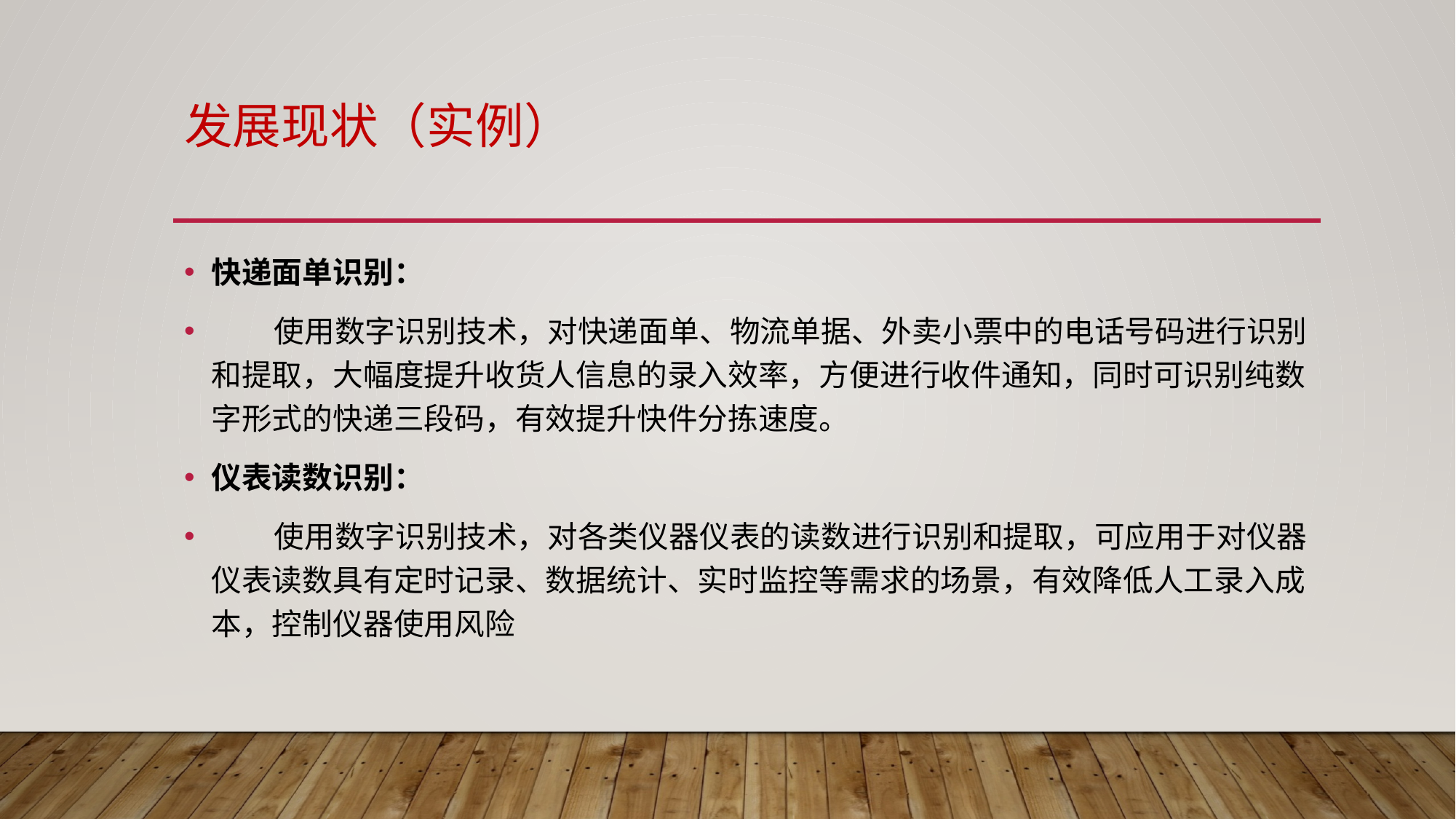

# 发展现状（实例）
快递面单识别：
        使用数字识别技术，对快递面单、物流单据、外卖小票中的电话号码进行识别和提取，大幅度提升收货人信息的录入效率，方便进行收件通知，同时可识别纯数字形式的快递三段码，有效提升快件分拣速度。
仪表读数识别：
        使用数字识别技术，对各类仪器仪表的读数进行识别和提取，可应用于对仪器仪表读数具有定时记录、数据统计、实时监控等需求的场景，有效降低人工录入成本，控制仪器使用风险